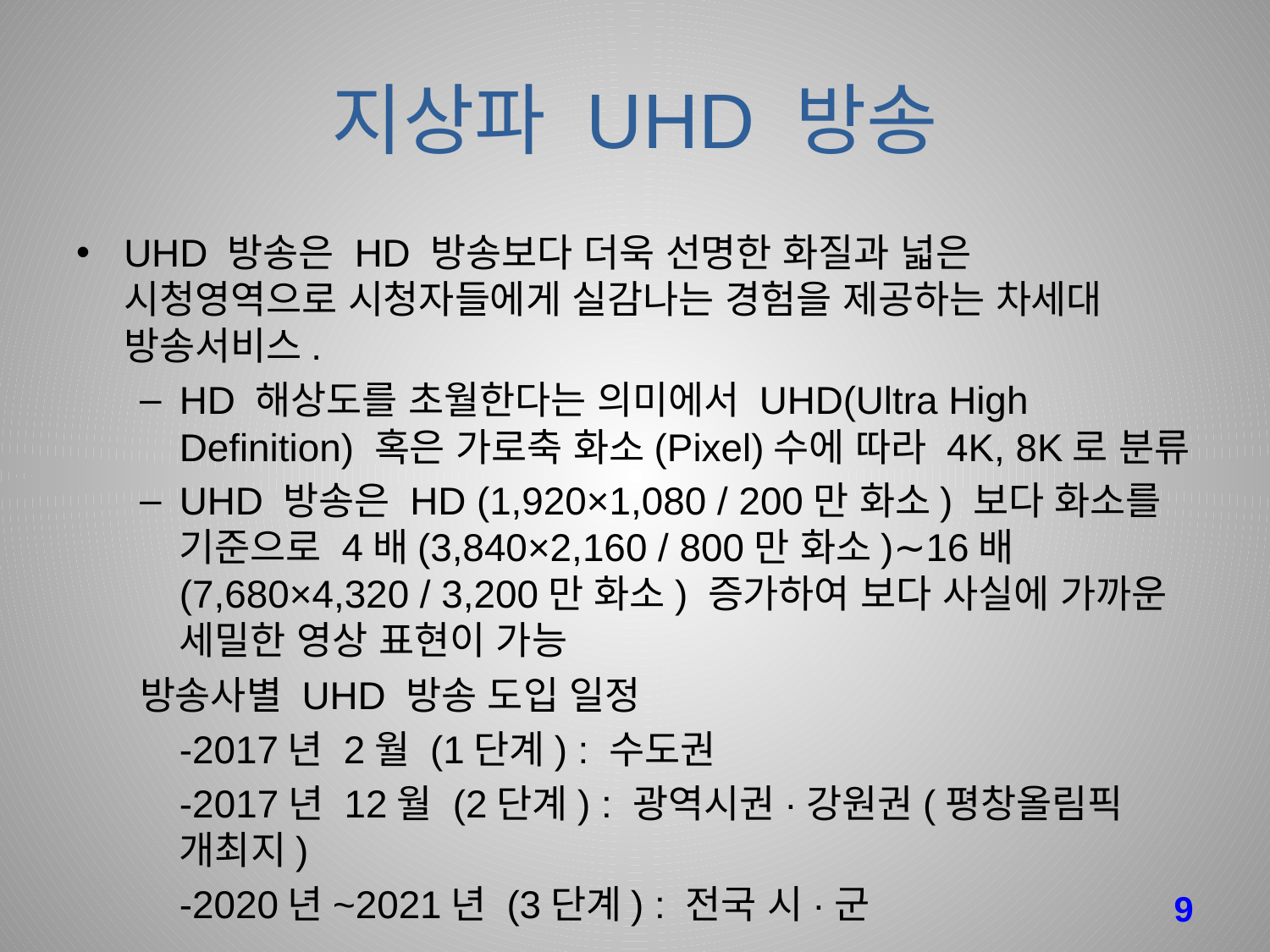

# 지상파 UHD 방송
UHD 방송은 HD 방송보다 더욱 선명한 화질과 넓은 시청영역으로 시청자들에게 실감나는 경험을 제공하는 차세대 방송서비스.
HD 해상도를 초월한다는 의미에서 UHD(Ultra High Definition) 혹은 가로축 화소(Pixel)수에 따라 4K, 8K로 분류
UHD 방송은 HD (1,920×1,080 / 200만 화소) 보다 화소를 기준으로 4배(3,840×2,160 / 800만 화소)∼16배(7,680×4,320 / 3,200만 화소) 증가하여 보다 사실에 가까운 세밀한 영상 표현이 가능
방송사별 UHD 방송 도입 일정
	-2017년 2월 (1단계) : 수도권
	-2017년 12월 (2단계) : 광역시권·강원권(평창올림픽 개최지)
	-2020년~2021년 (3단계) : 전국 시·군

9